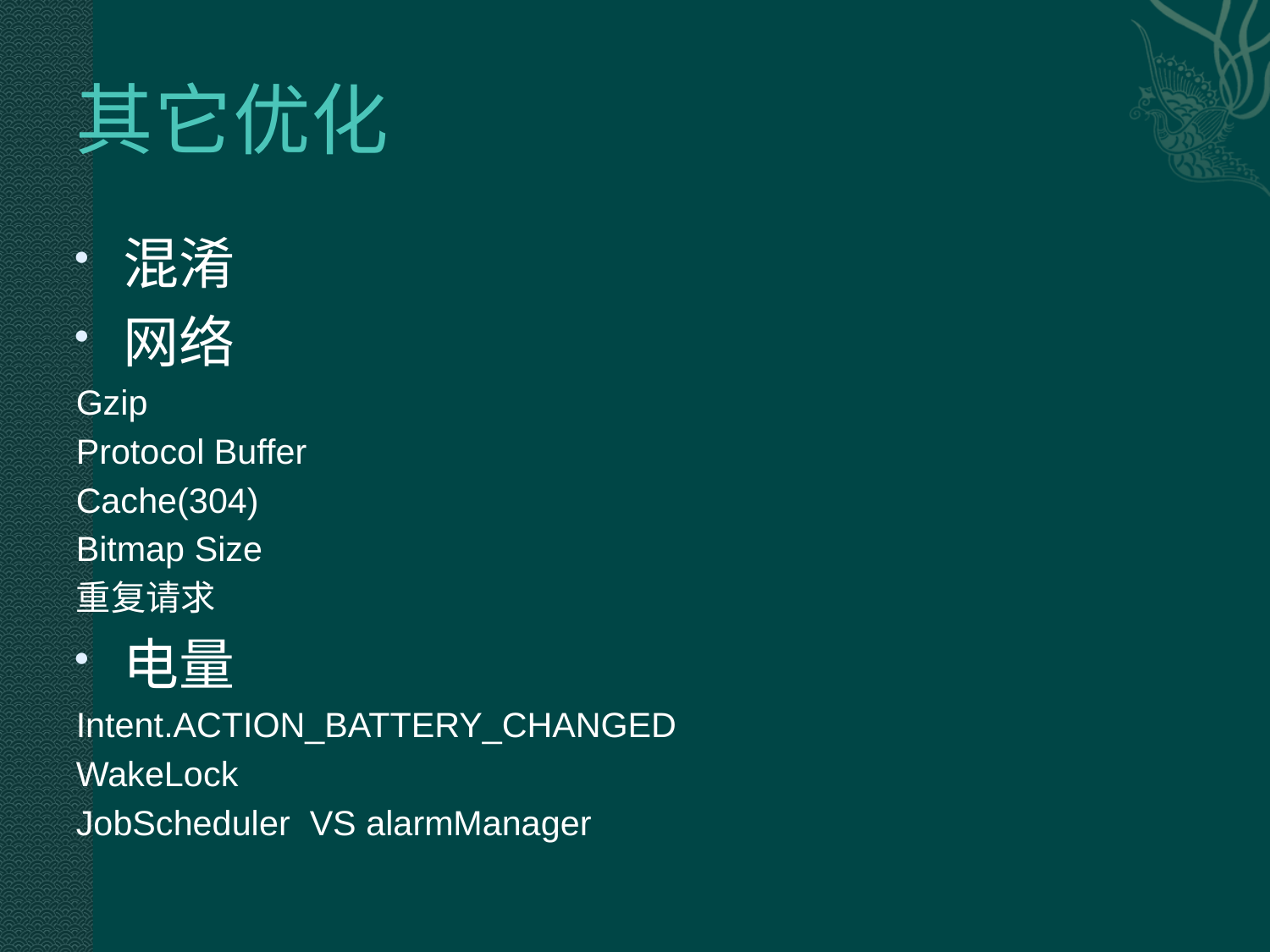

# 其它优化
混淆
网络
Gzip
Protocol Buffer
Cache(304)
Bitmap Size
重复请求
电量
Intent.ACTION_BATTERY_CHANGED
WakeLock
JobScheduler  VS alarmManager